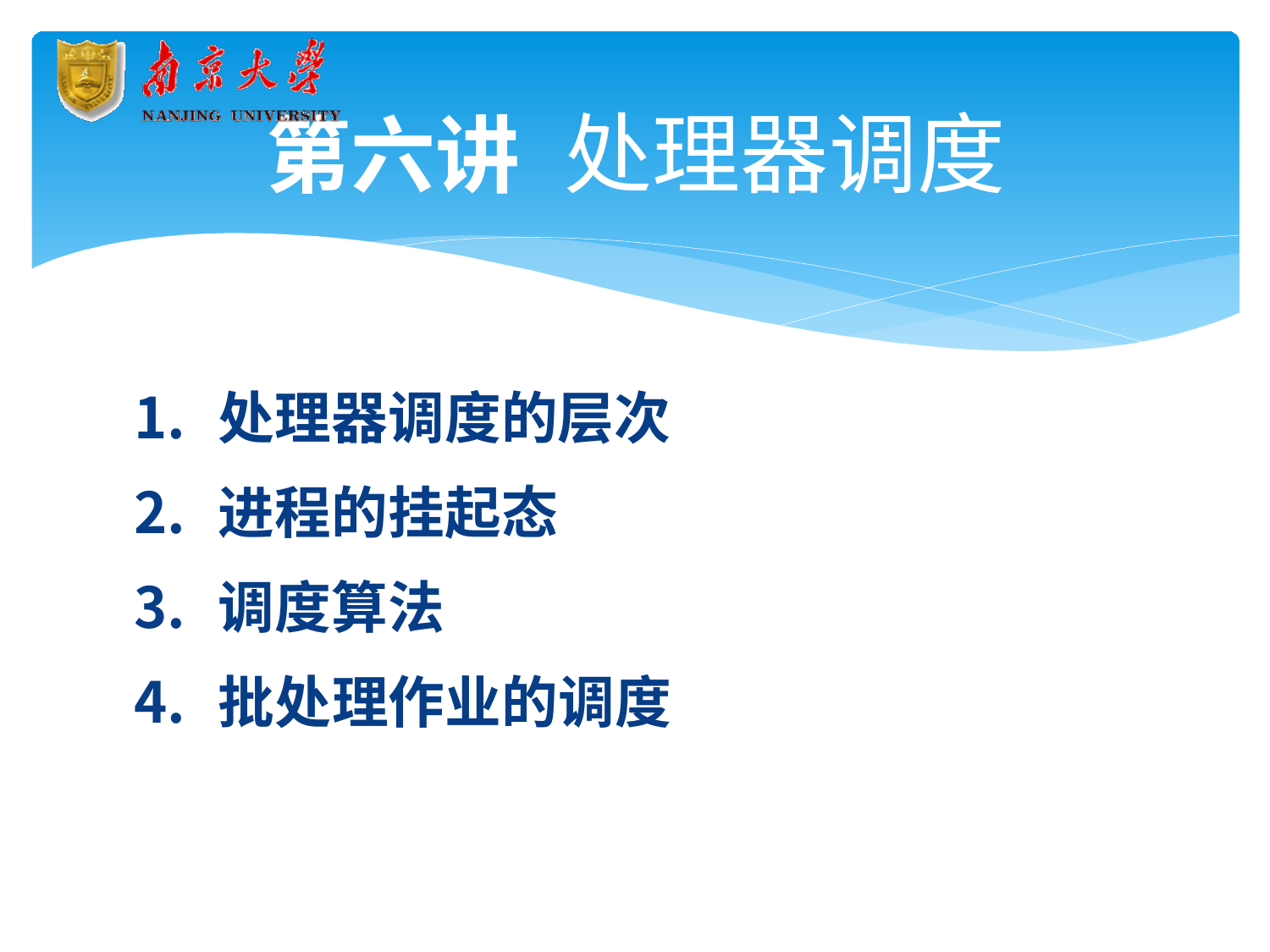

# 第六讲	处理器调度
处理器调度的层次
进程的挂起态
调度算法
批处理作业的调度